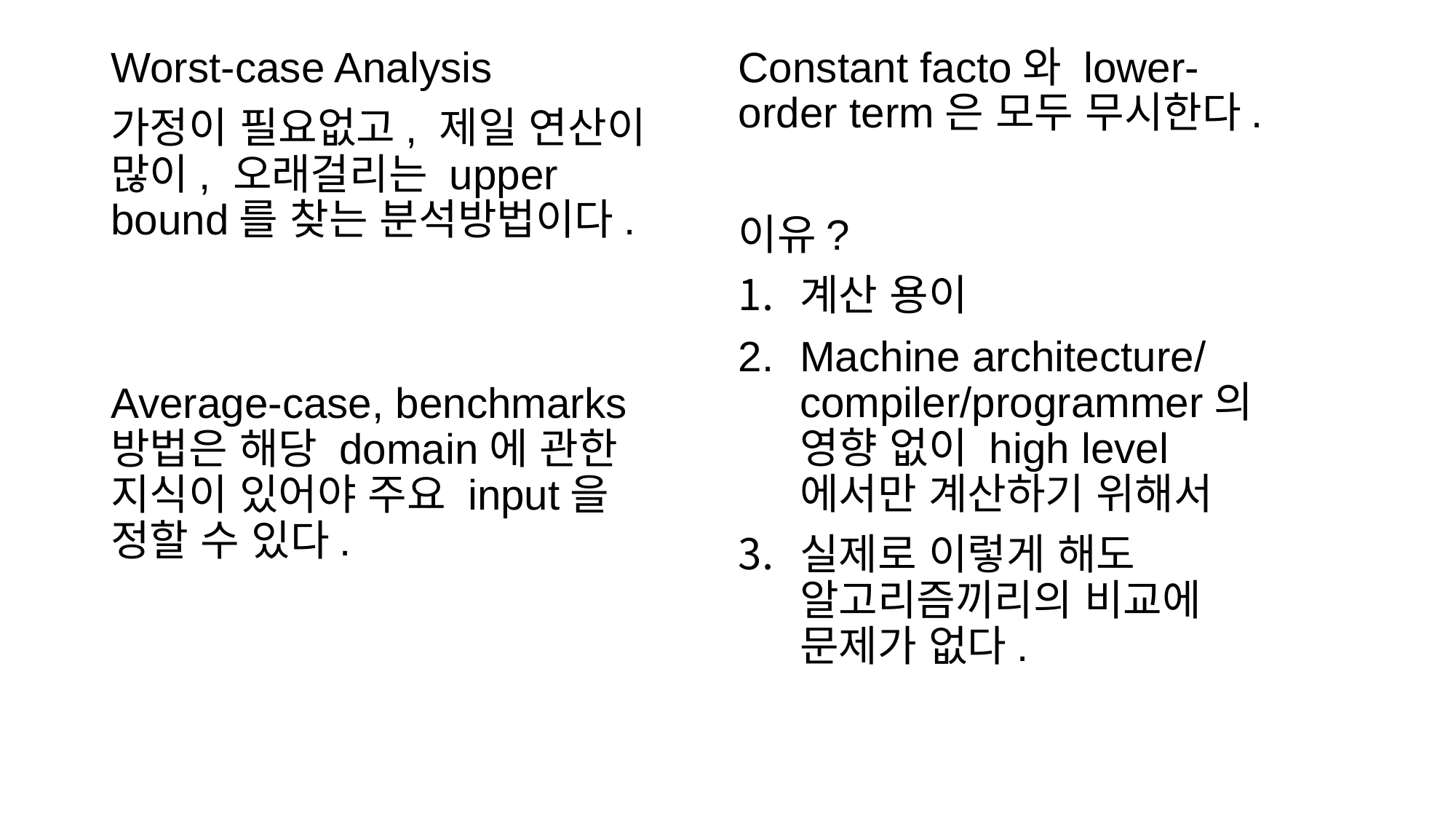

Worst-case Analysis
가정이 필요없고, 제일 연산이 많이, 오래걸리는 upper bound를 찾는 분석방법이다.

Average-case, benchmarks 방법은 해당 domain에 관한 지식이 있어야 주요 input을 정할 수 있다.
Constant facto와 lower-order term은 모두 무시한다.

이유?
계산 용이
Machine architecture/compiler/programmer의 영향 없이 high level에서만 계산하기 위해서
실제로 이렇게 해도 알고리즘끼리의 비교에 문제가 없다.